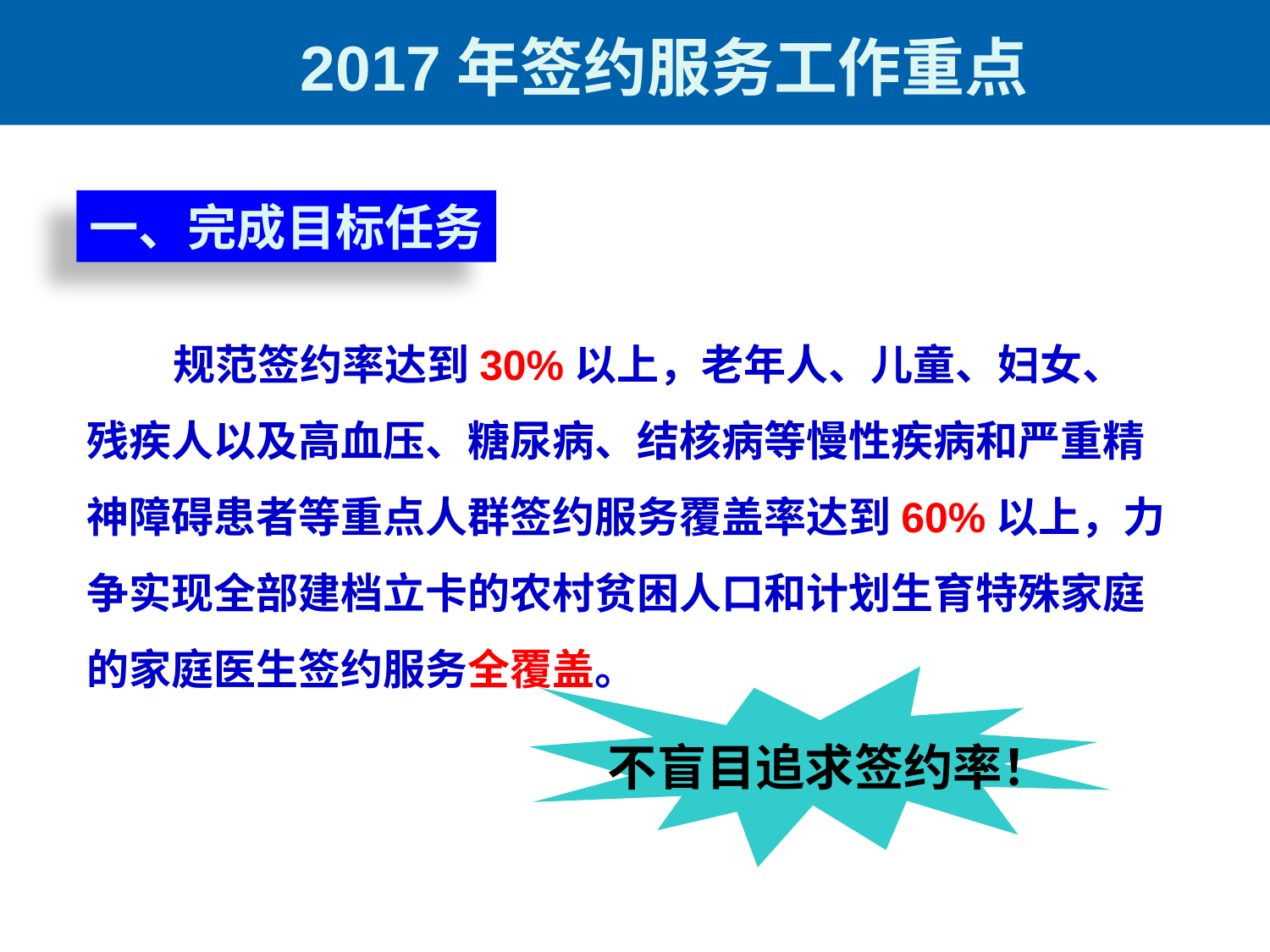

2017年签约服务工作重点
一、完成目标任务
        规范签约率达到30%以上，老年人、儿童、妇女、残疾人以及高血压、糖尿病、结核病等慢性疾病和严重精神障碍患者等重点人群签约服务覆盖率达到60%以上，力争实现全部建档立卡的农村贫困人口和计划生育特殊家庭的家庭医生签约服务全覆盖。

不盲目追求签约率！